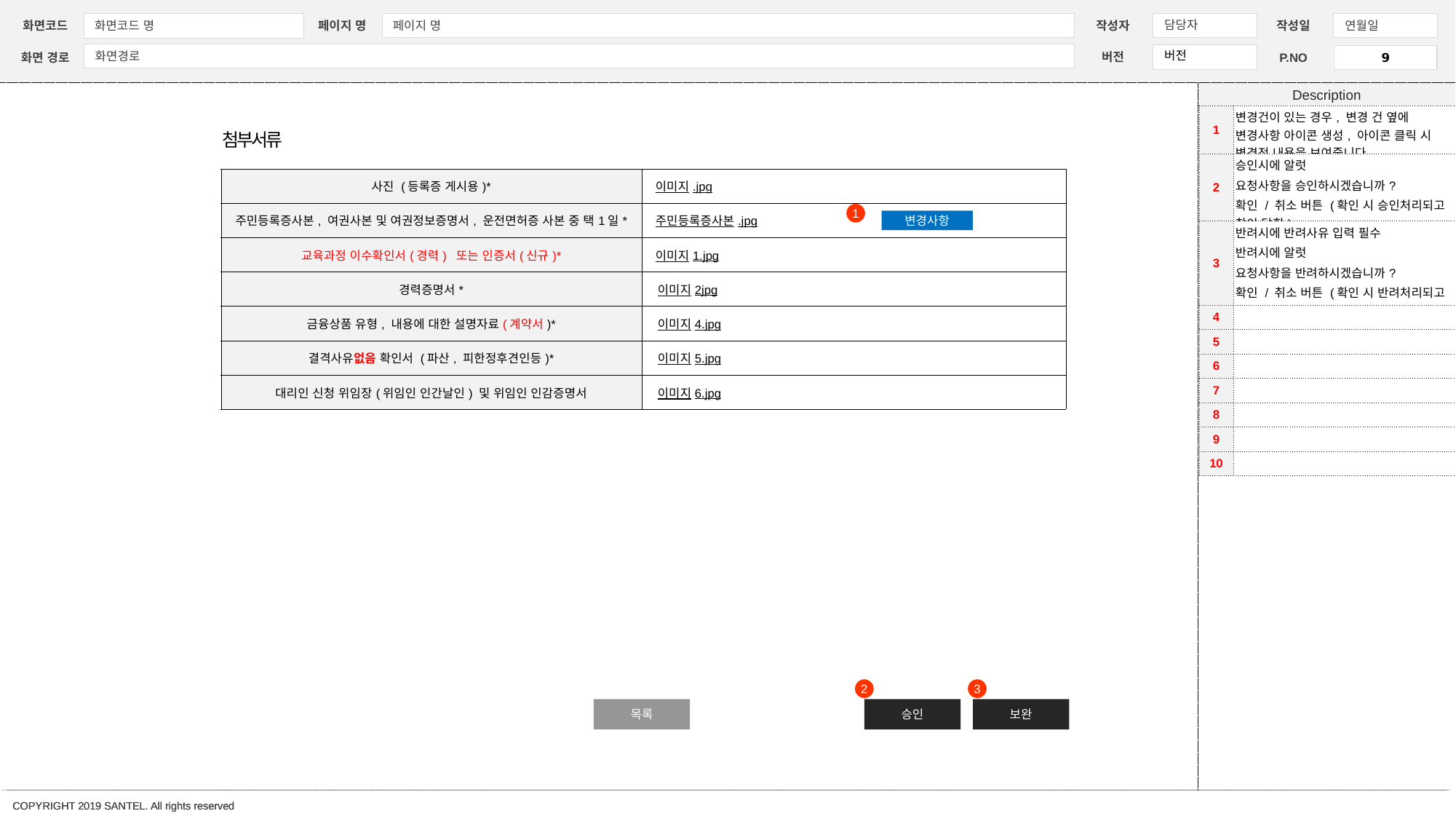

| 1 | 변경건이 있는 경우, 변경 건 옆에 변경사항 아이콘 생성, 아이콘 클릭 시 변경전 내용을 보여줍니다. |
| --- | --- |
| 2 | 승인시에 알럿 요청사항을 승인하시겠습니까? 확인 / 취소 버튼 (확인 시 승인처리되고 창이 닫힘) |
| 3 | 반려시에 반려사유 입력 필수 반려시에 알럿 요청사항을 반려하시겠습니까? 확인 / 취소 버튼 (확인 시 반려처리되고 창이 닫힘) |
| 4 |  |
| 5 |  |
| 6 |  |
| 7 |  |
| 8 |  |
| 9 |  |
| 10 |  |
첨부서류
| 사진 (등록증 게시용)\* | 이미지.jpg |
| --- | --- |
| 주민등록증사본, 여권사본 및 여권정보증명서, 운전면허증 사본 중 택1일\* | 주민등록증사본.jpg |
| 교육과정 이수확인서(경력) 또는 인증서(신규)\* | 이미지1.jpg |
| 경력증명서\* | 이미지2jpg |
| 금융상품 유형, 내용에 대한 설명자료(계약서)\* | 이미지4.jpg |
| 결격사유없음 확인서 (파산, 피한정후견인등)\* | 이미지5.jpg |
| 대리인 신청 위임장(위임인 인간날인) 및 위임인 인감증명서 | 이미지6.jpg |
1
변경사항
2
3
목록
승인
보완